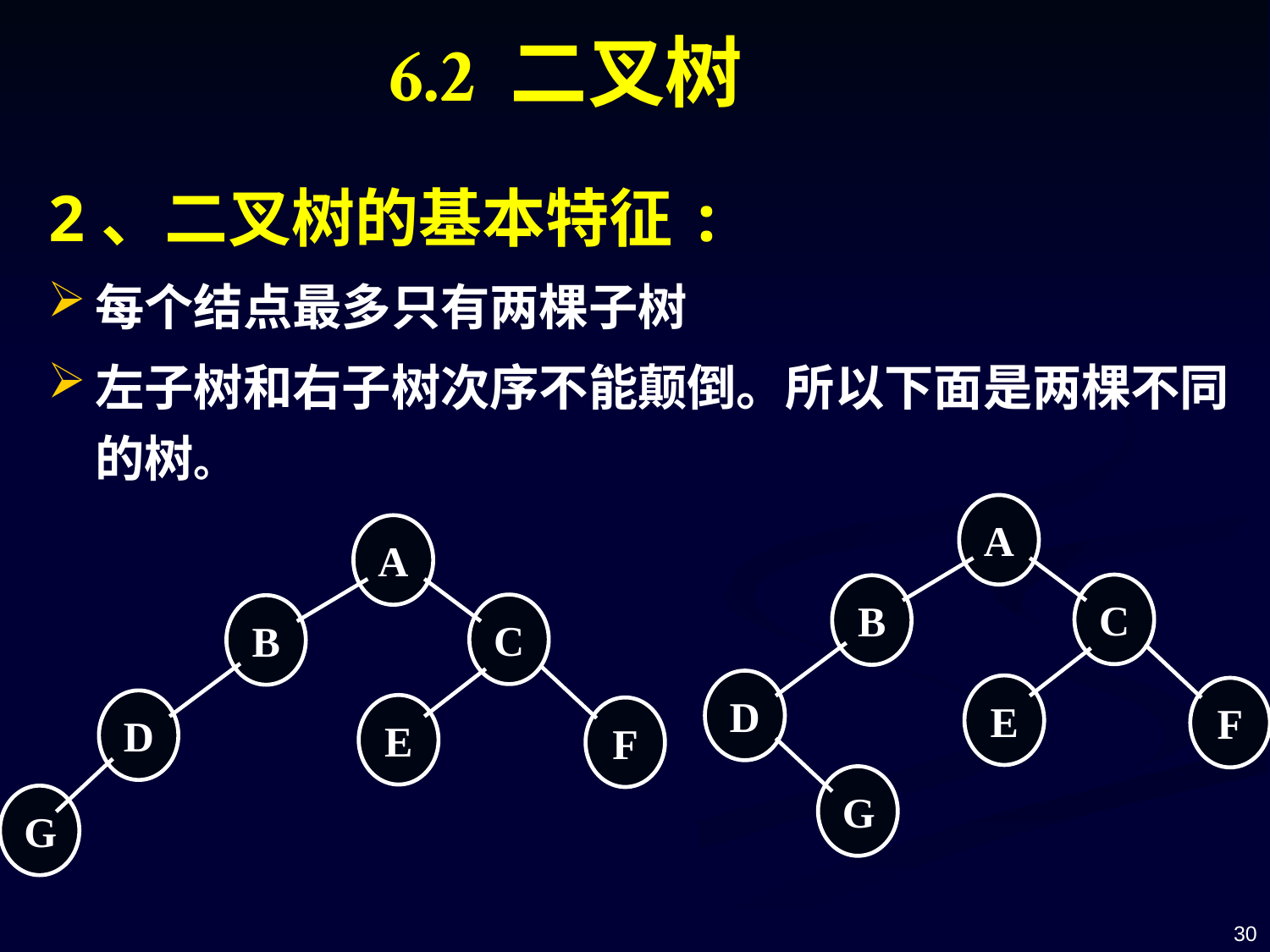

6.2 二叉树
2、二叉树的基本特征:
每个结点最多只有两棵子树
左子树和右子树次序不能颠倒。所以下面是两棵不同的树。
A

C
B

D
E
F

G
A

C
B

D
E
F

G
30